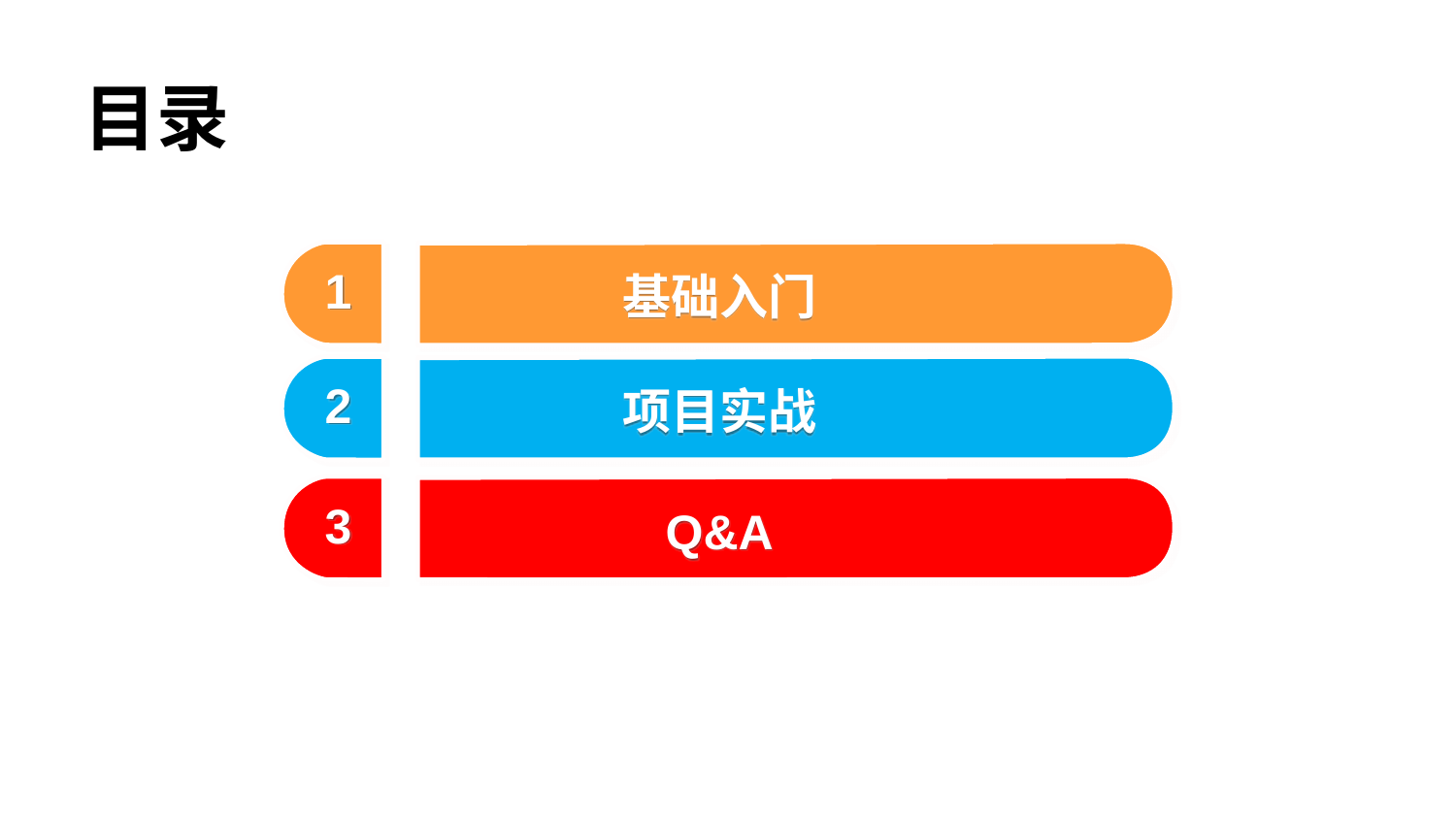

目录

1
基础入门

2
项目实战
2

3
Q&A